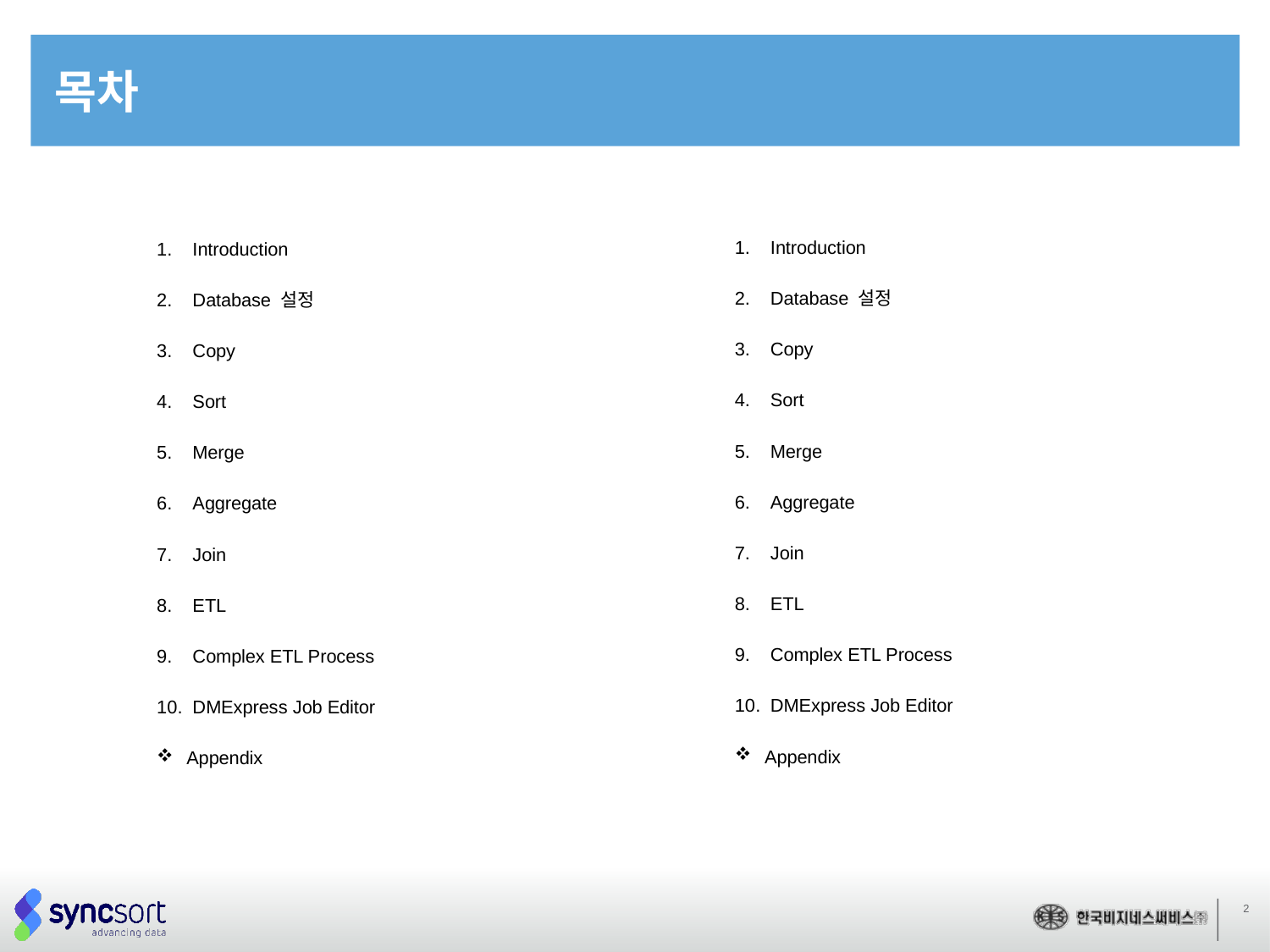

목차
Introduction
Database 설정
Copy
Sort
Merge
Aggregate
Join
ETL
Complex ETL Process
DMExpress Job Editor
Appendix

Introduction
Database 설정
Copy
Sort
Merge
Aggregate
Join
ETL
Complex ETL Process
DMExpress Job Editor
Appendix